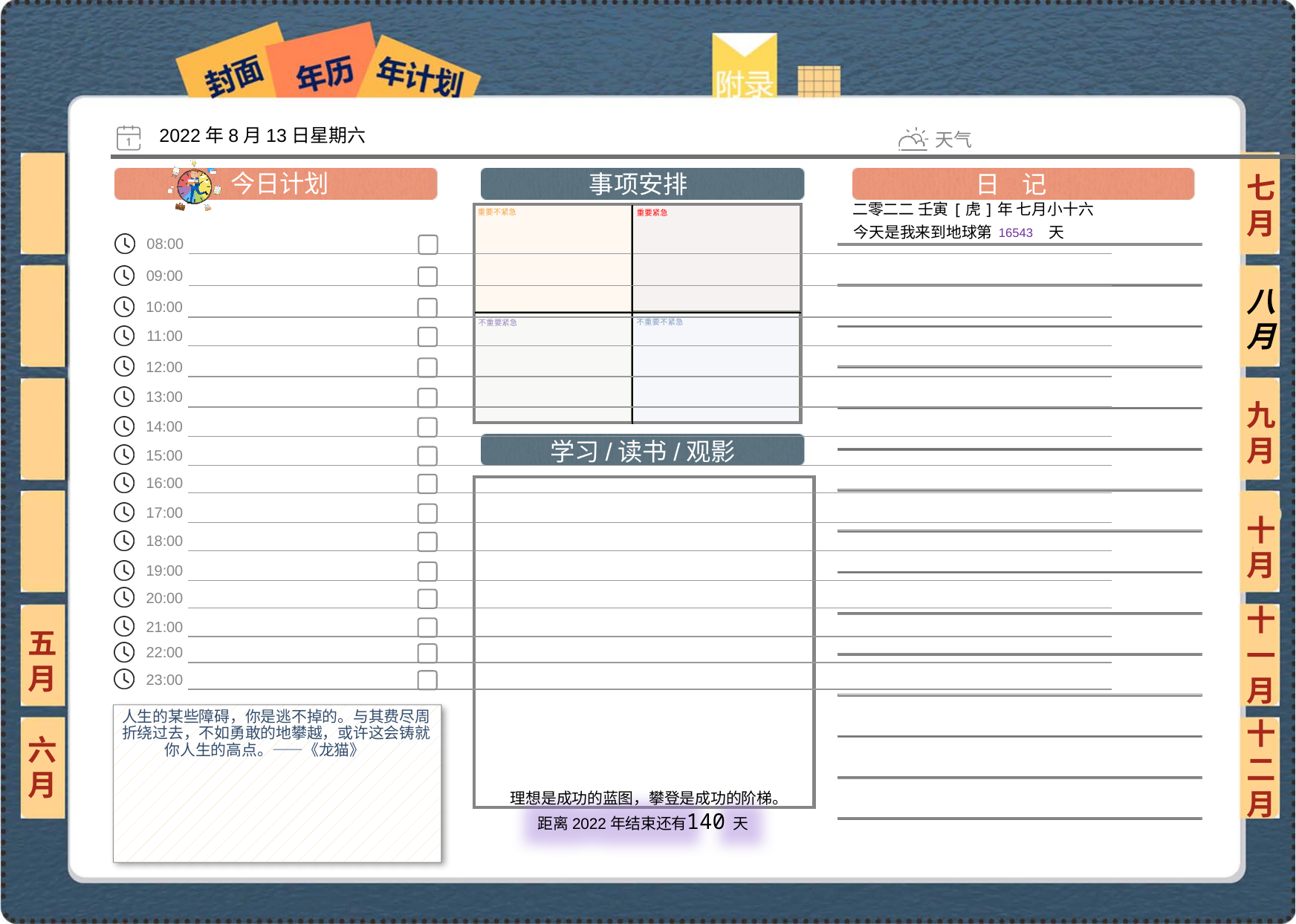

2022年8月13日星期六
七月
二零二二 壬寅[虎]年 七月小十六
16543
八月
九月
十月
十一月
五月
人生的某些障碍，你是逃不掉的。与其费尽周折绕过去，不如勇敢的地攀越，或许这会铸就你人生的高点。——《龙猫》

六月
十二月
140
 理想是成功的蓝图，攀登是成功的阶梯。